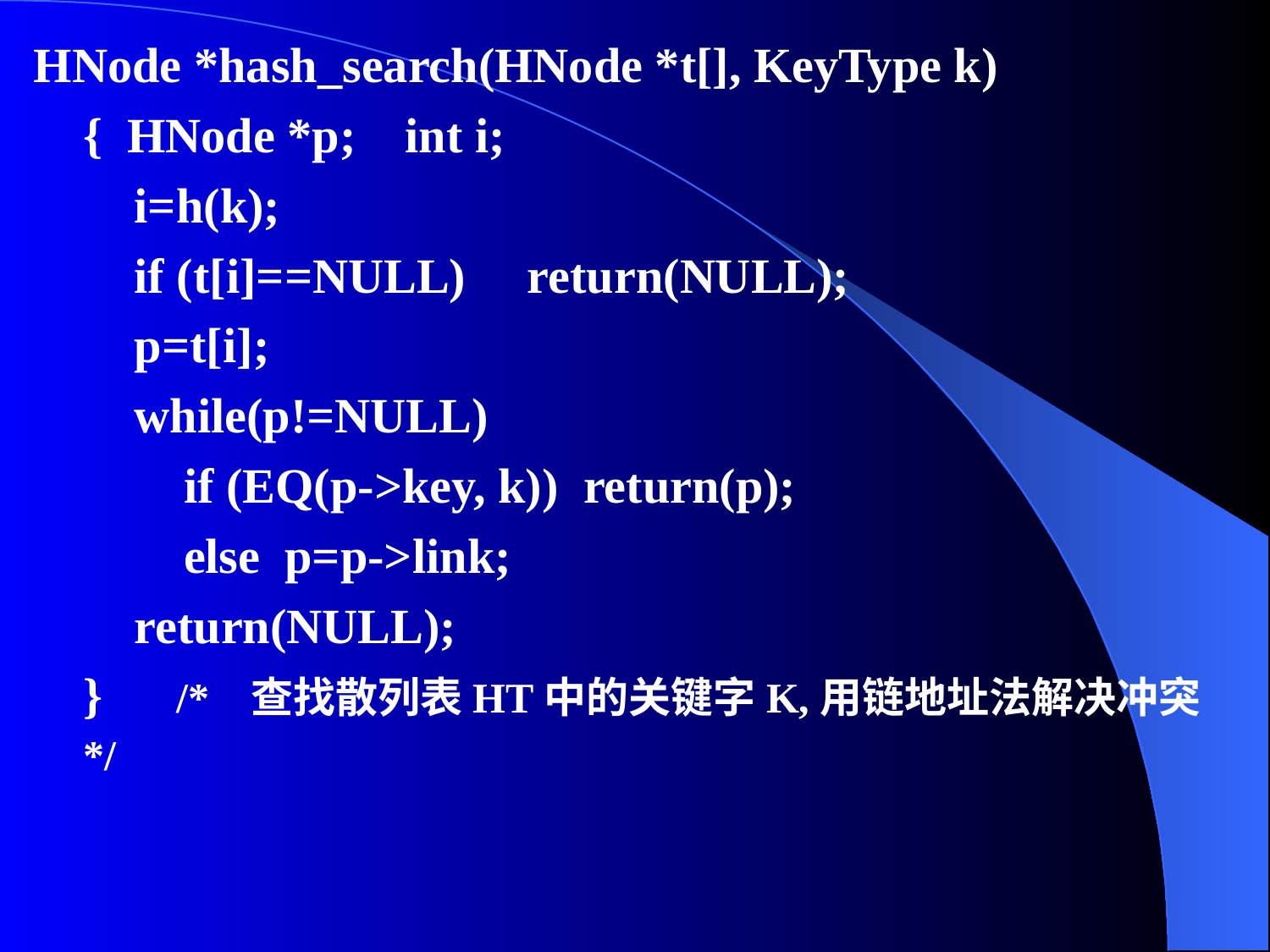

HNode *hash_search(HNode *t[], KeyType k)
{  HNode *p;    int i;
i=h(k);
if (t[i]==NULL)     return(NULL);
p=t[i];
while(p!=NULL)
if (EQ(p->key, k))  return(p);
else  p=p->link;
return(NULL);
}      /*   查找散列表HT中的关键字K,用链地址法解决冲突  */